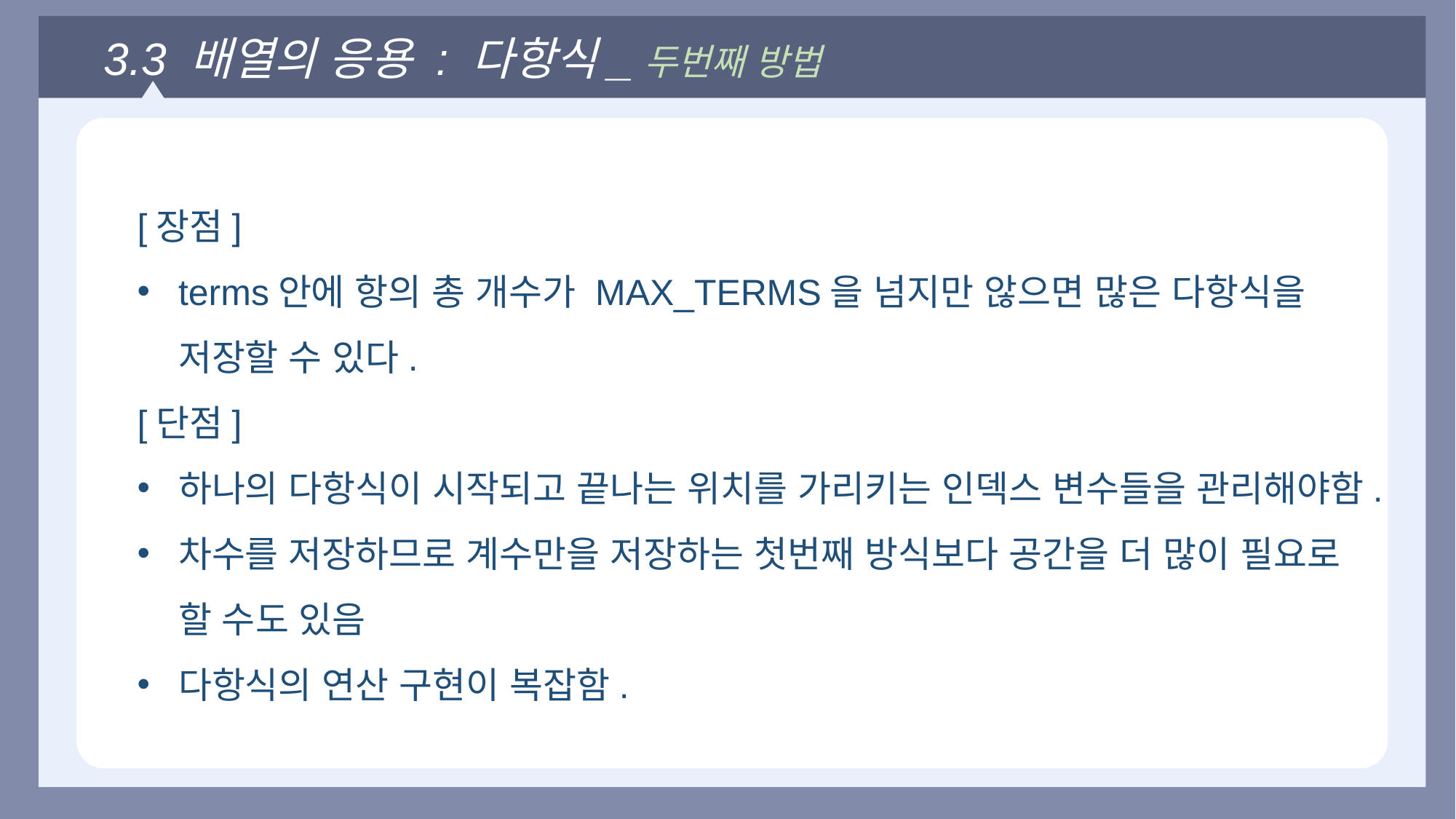

3.3 배열의 응용 : 다항식_두번째 방법

[장점]
terms안에 항의 총 개수가 MAX_TERMS을 넘지만 않으면 많은 다항식을 저장할 수 있다.
[단점]
하나의 다항식이 시작되고 끝나는 위치를 가리키는 인덱스 변수들을 관리해야함.
차수를 저장하므로 계수만을 저장하는 첫번째 방식보다 공간을 더 많이 필요로 할 수도 있음
다항식의 연산 구현이 복잡함.